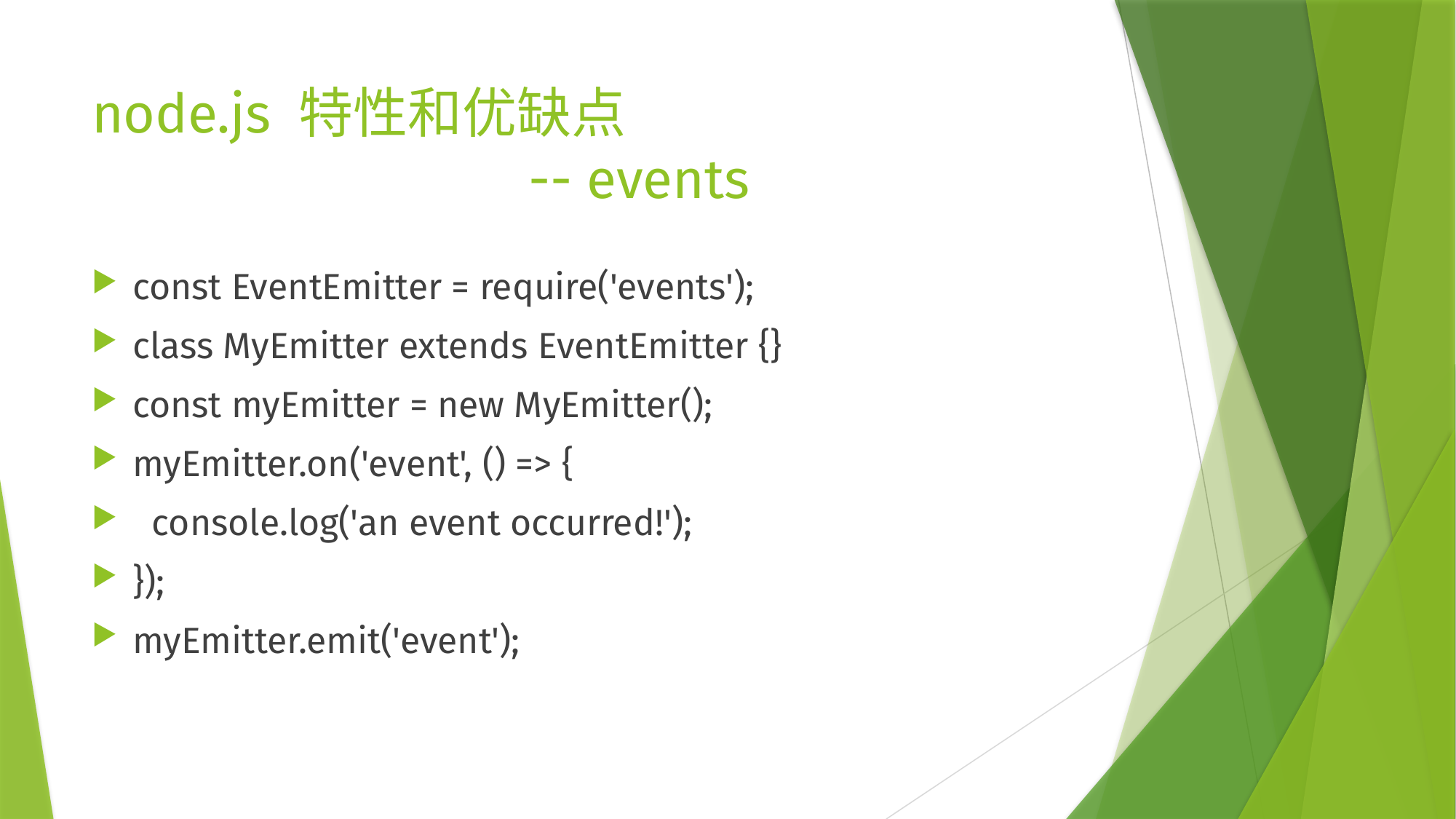

# node.js 特性和优缺点 -- events
const EventEmitter = require('events');
class MyEmitter extends EventEmitter {}
const myEmitter = new MyEmitter();
myEmitter.on('event', () => {
  console.log('an event occurred!');
});
myEmitter.emit('event');